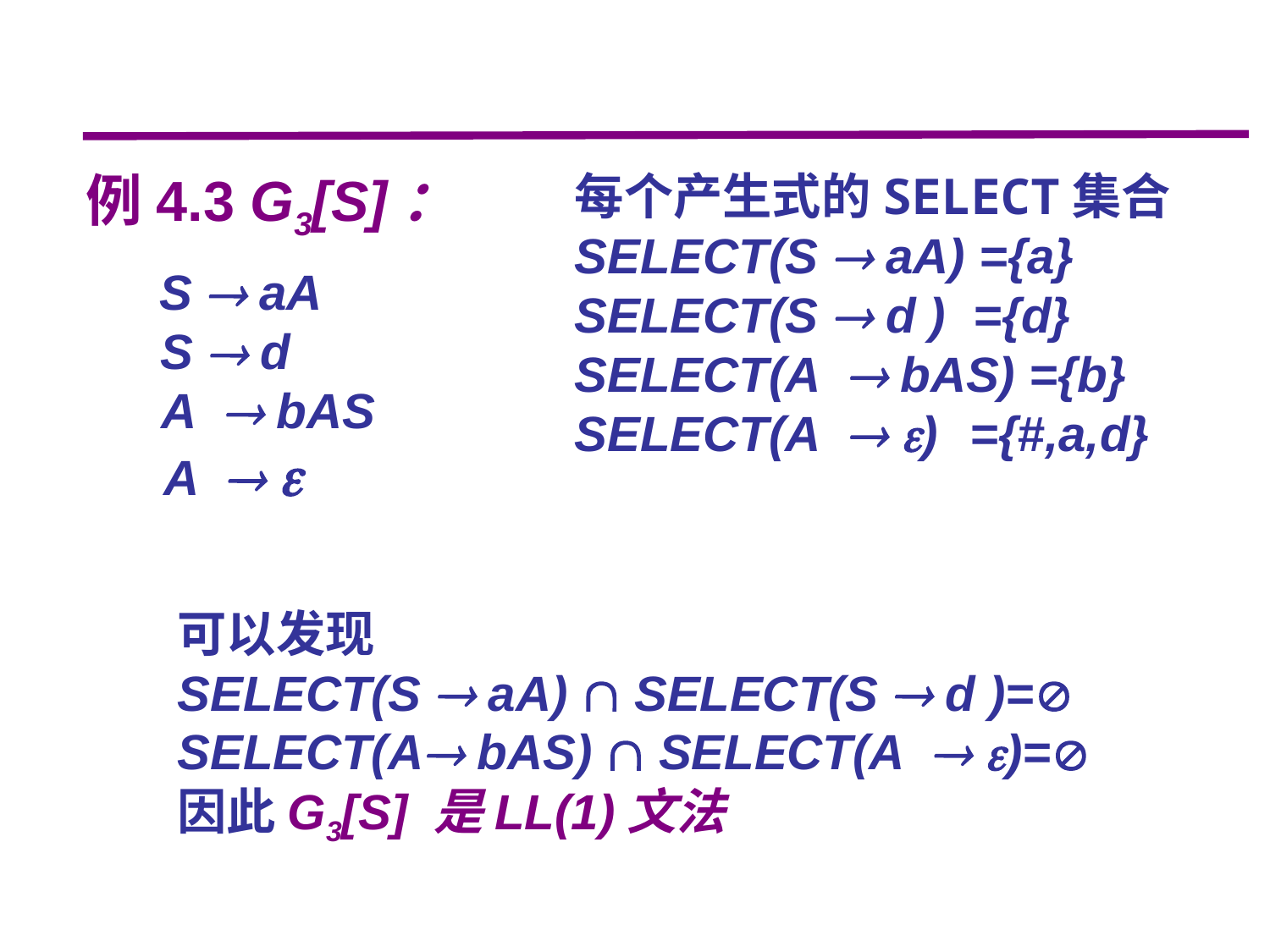

例4.3 G3[S]：

           S → aA
          S → d 	         	 	 A  → bAS
	 A  → ε
每个产生式的SELECT集合
SELECT(S → aA) ={a}
SELECT(S → d )  ={d}
SELECT(A  → bAS) ={b}
SELECT(A  → ε)	 ={#,a,d}
可以发现
SELECT(S → aA) ∩ SELECT(S → d )=∅
SELECT(A→ bAS) ∩ SELECT(A  → ε)=∅
因此G3[S] 是LL(1)文法